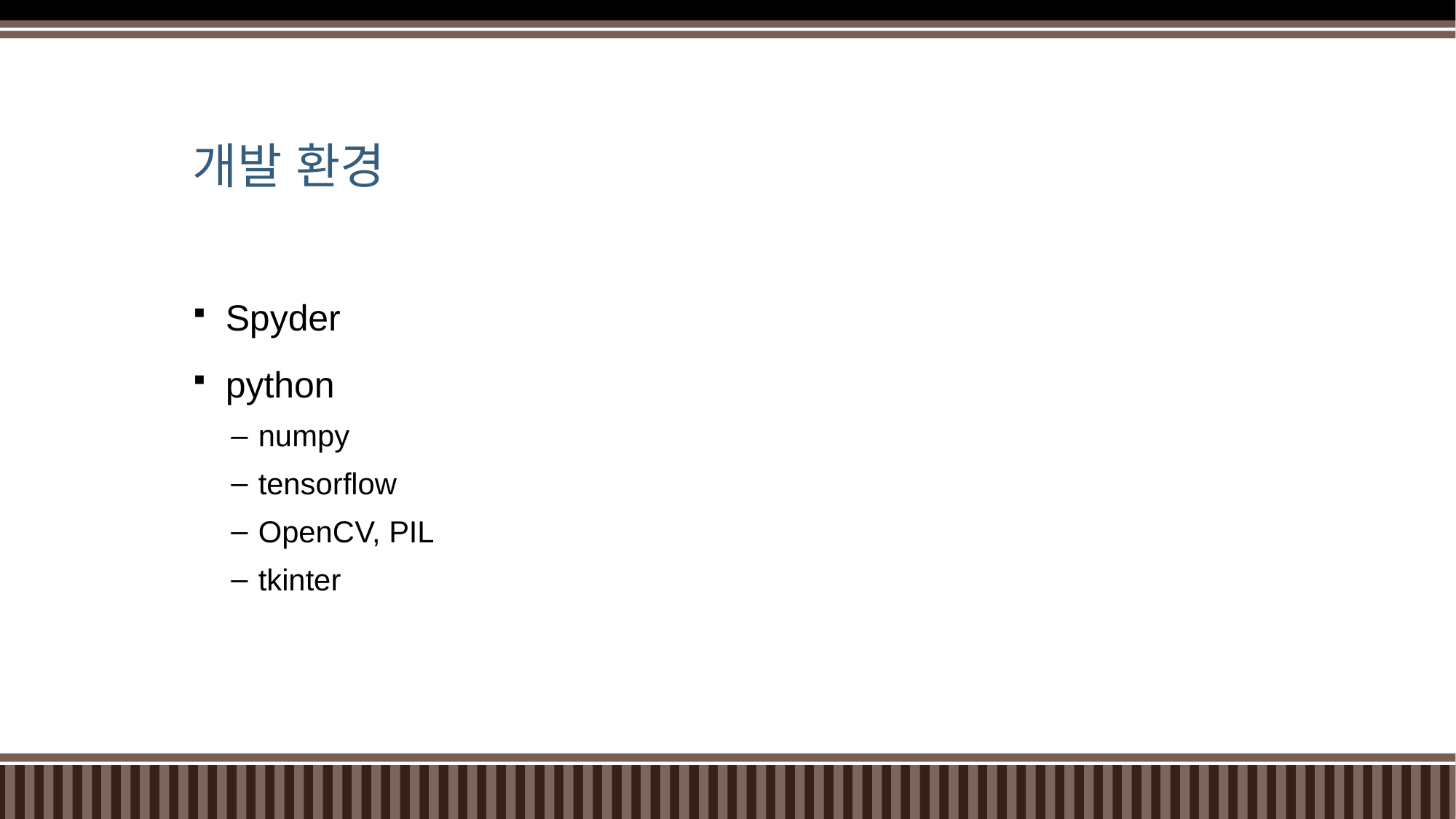

# 개발 환경
Spyder
python
numpy
tensorflow
OpenCV, PIL
tkinter